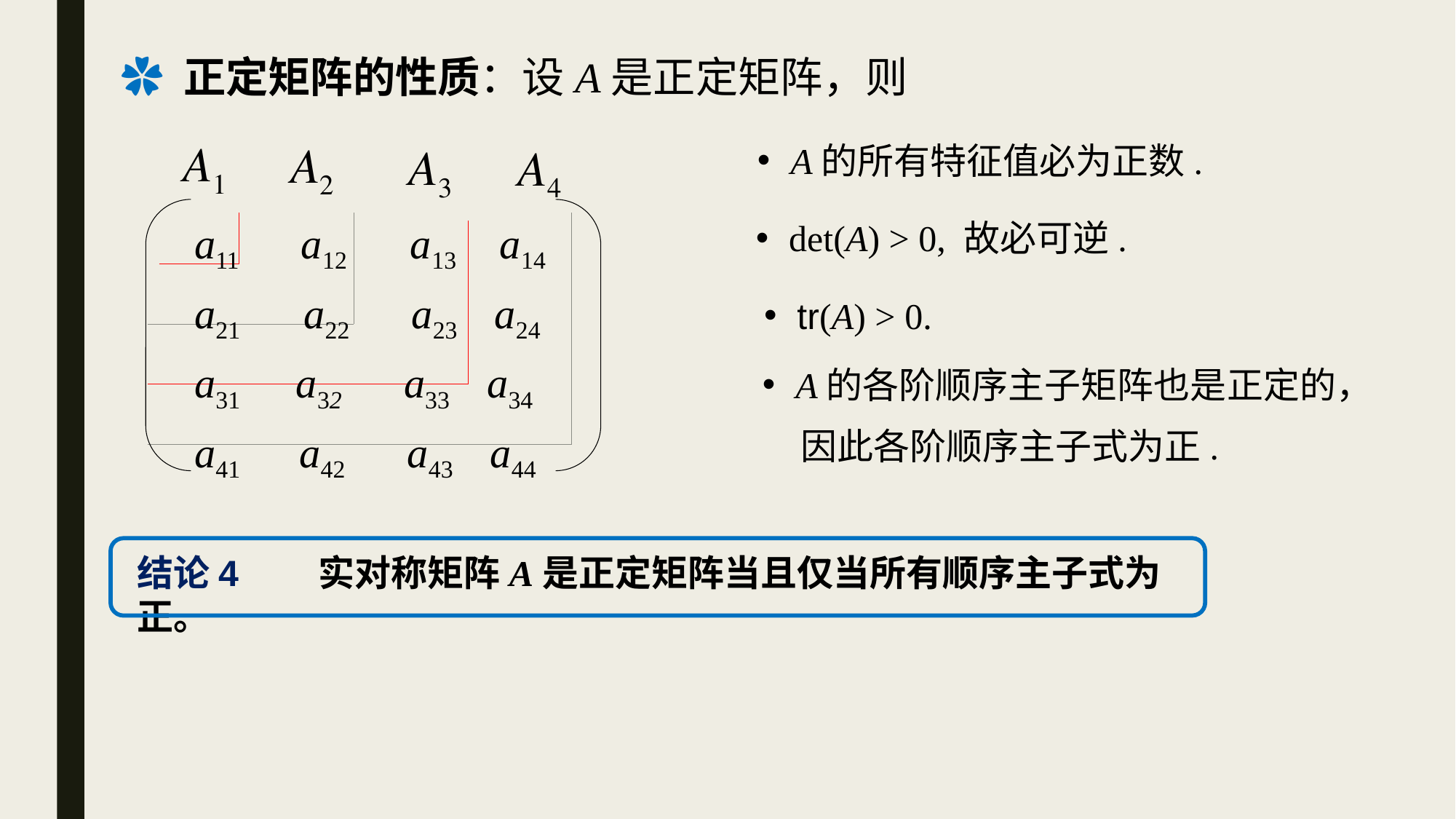

✿ 正定矩阵的性质：设A是正定矩阵，则
A1
A2
A3
A4
  A的所有特征值必为正数.

a11          a12      a13       a14
a21      a22          a23      a24
a31         a32          a33      a34
a41      a42          a43      a44
  det(A) > 0, 故必可逆.
  tr(A) > 0.
  A的各阶顺序主子矩阵也是正定的，
因此各阶顺序主子式为正.

结论4       实对称矩阵A是正定矩阵当且仅当所有顺序主子式为正。